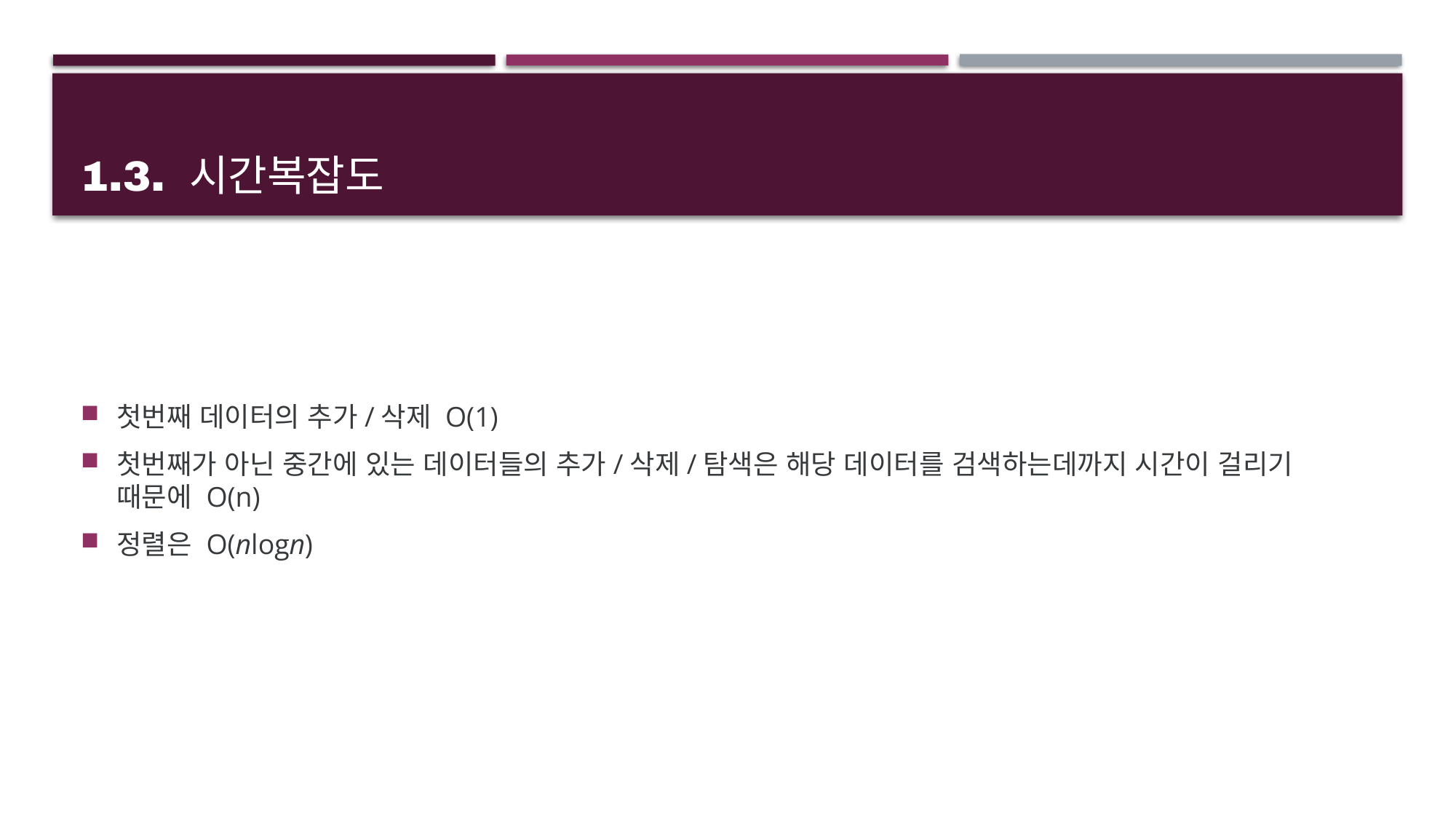

# 1.3. 시간복잡도
첫번째 데이터의 추가/삭제 O(1)
첫번째가 아닌 중간에 있는 데이터들의 추가/삭제/탐색은 해당 데이터를 검색하는데까지 시간이 걸리기 때문에 O(n)
정렬은 O(nlogn)